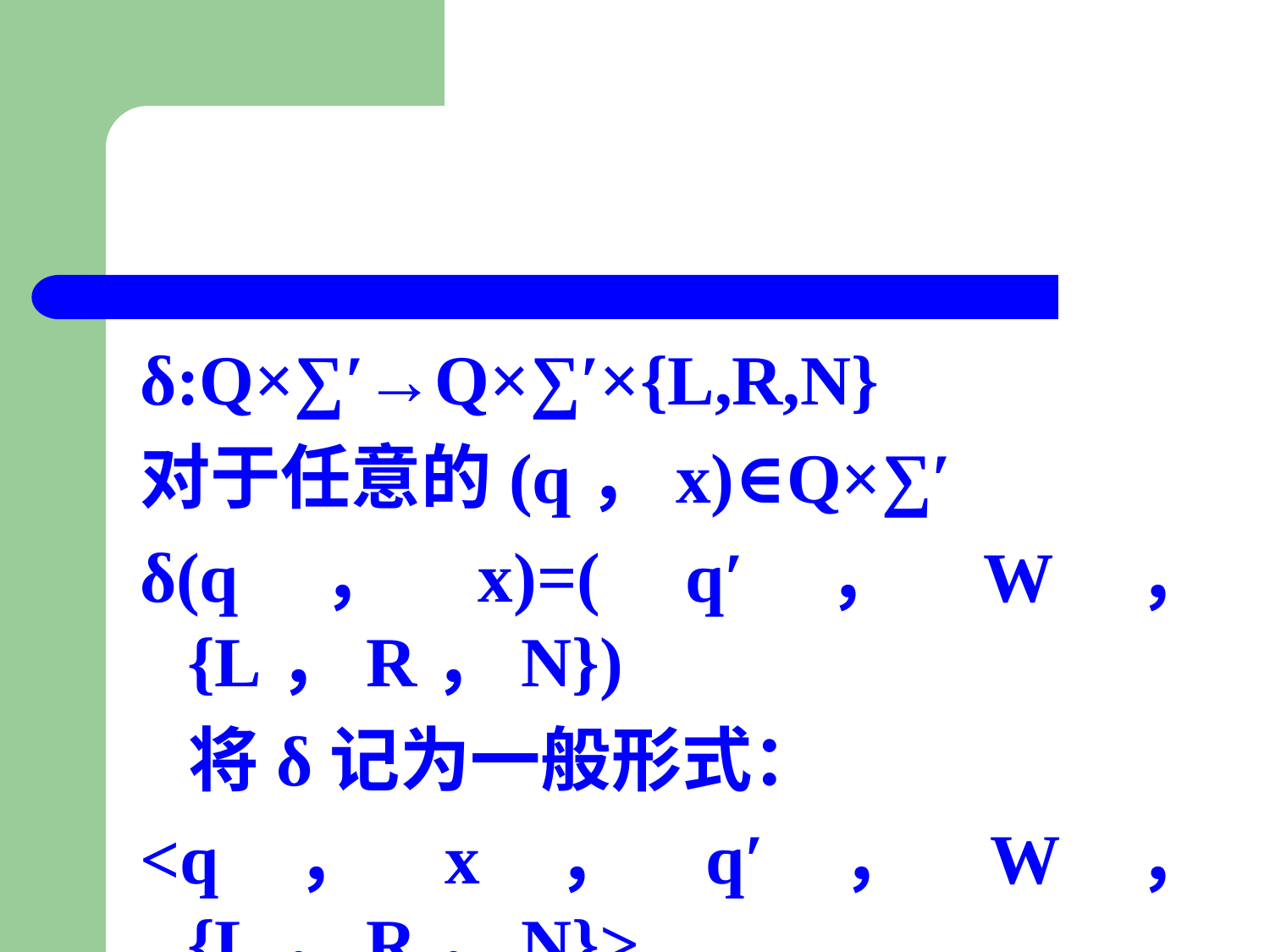

#
δ:Q×∑′→Q×∑′×{L,R,N}
对于任意的(q，x)∈Q×∑′
δ(q，x)=( q′，W，{L，R，N})
  将δ记为一般形式：
<q，x，q′，W，{L，R，N}>